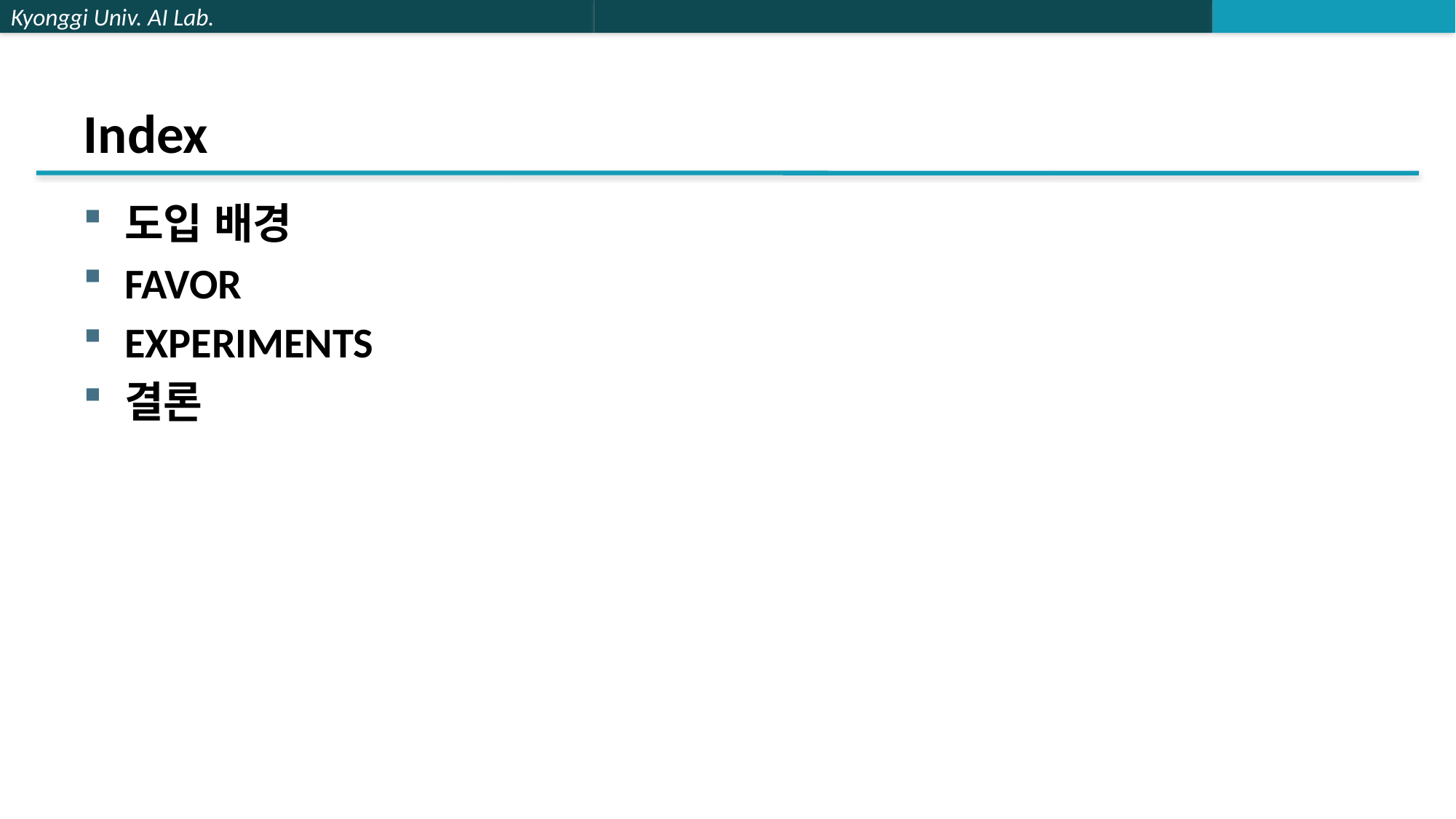

# Index
도입 배경
FAVOR
EXPERIMENTS
결론